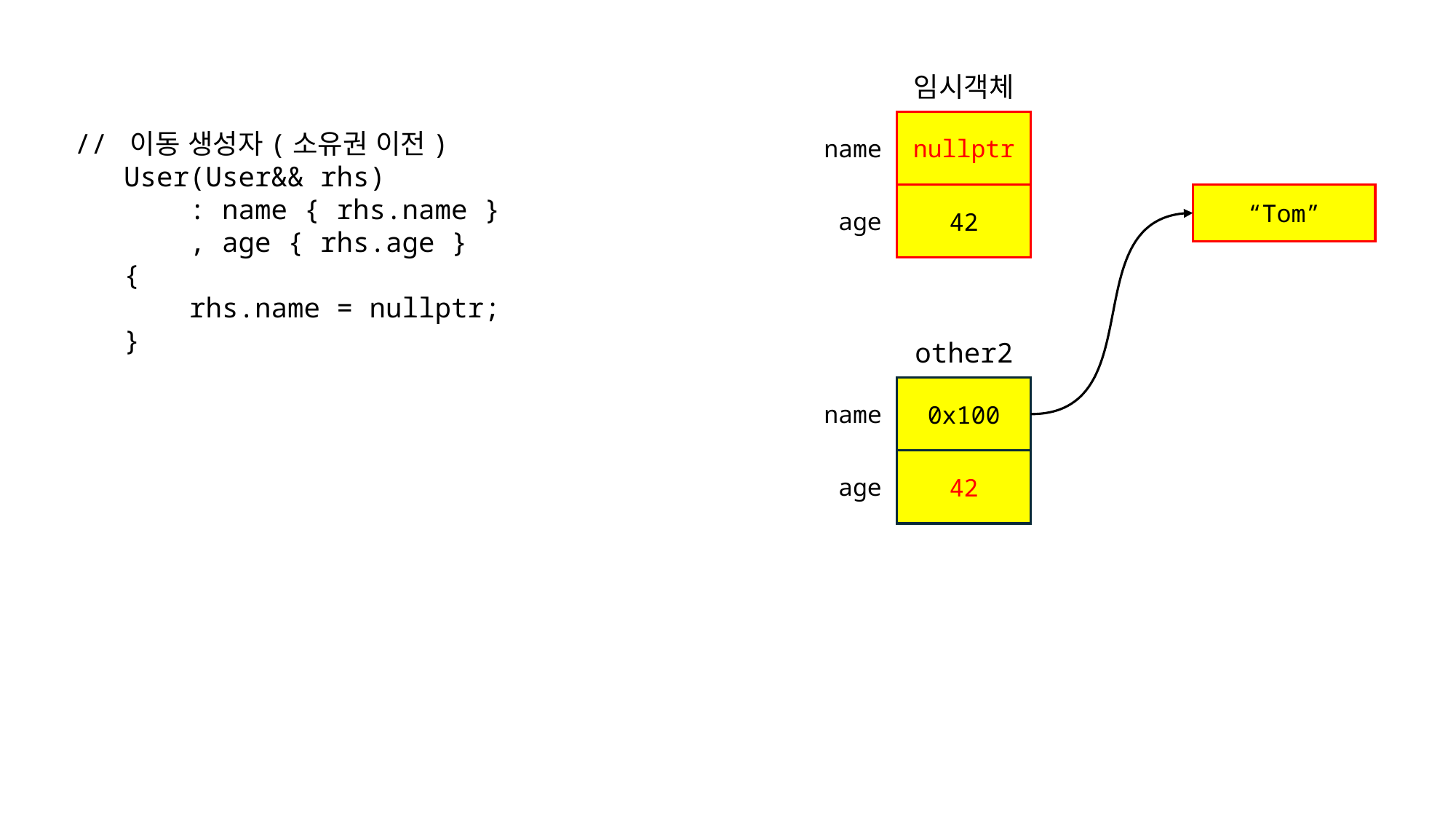

임시객체
nullptr
 // 이동 생성자(소유권 이전)
    User(User&& rhs)
        : name { rhs.name }
        , age { rhs.age }
    {
        rhs.name = nullptr;
    }
name
42
“Tom”
age
other2
0x100
name
42
age